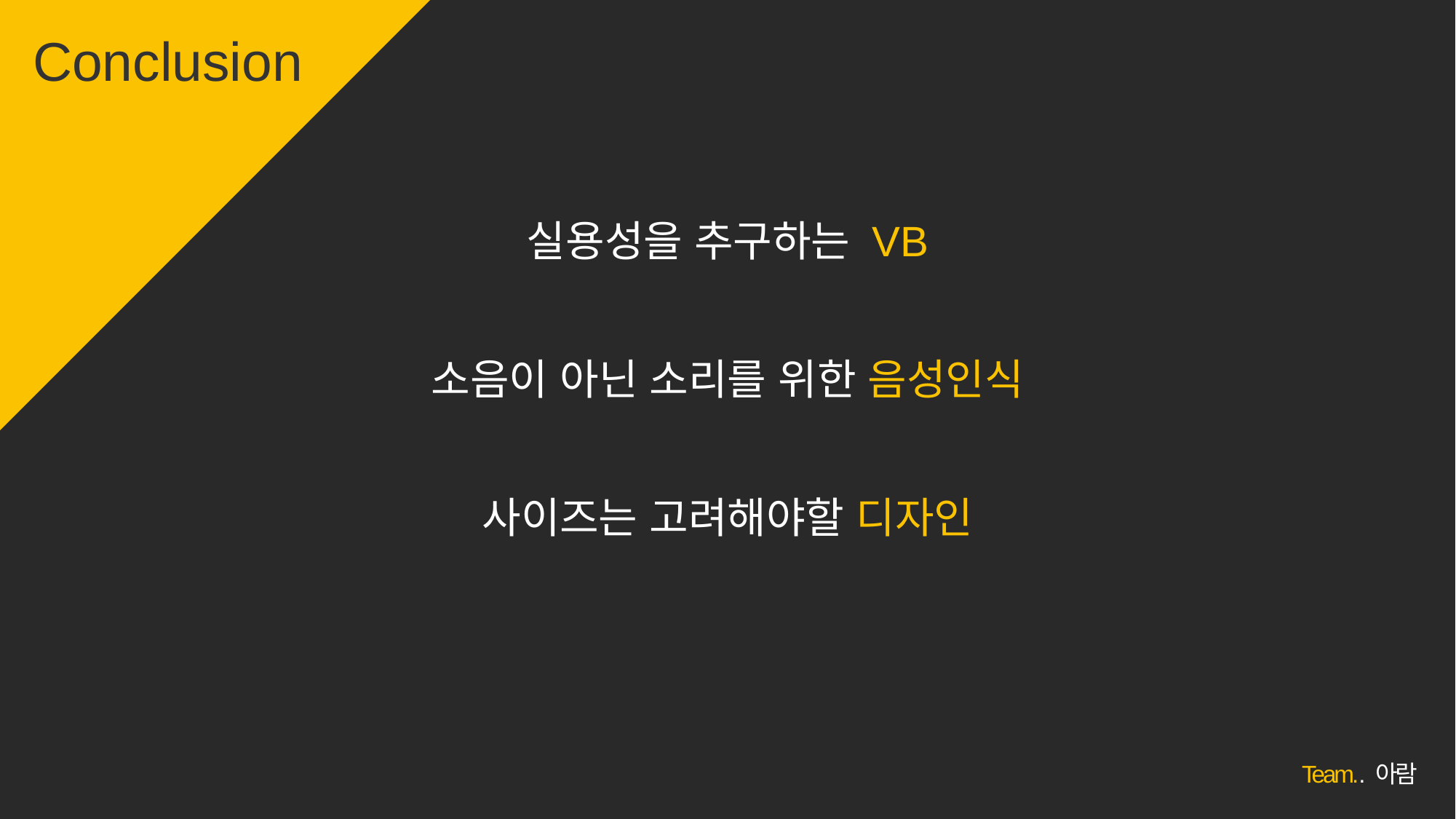

Conclusion
실용성을 추구하는 VB
소음이 아닌 소리를 위한 음성인식
사이즈는 고려해야할 디자인
Team.. 아람